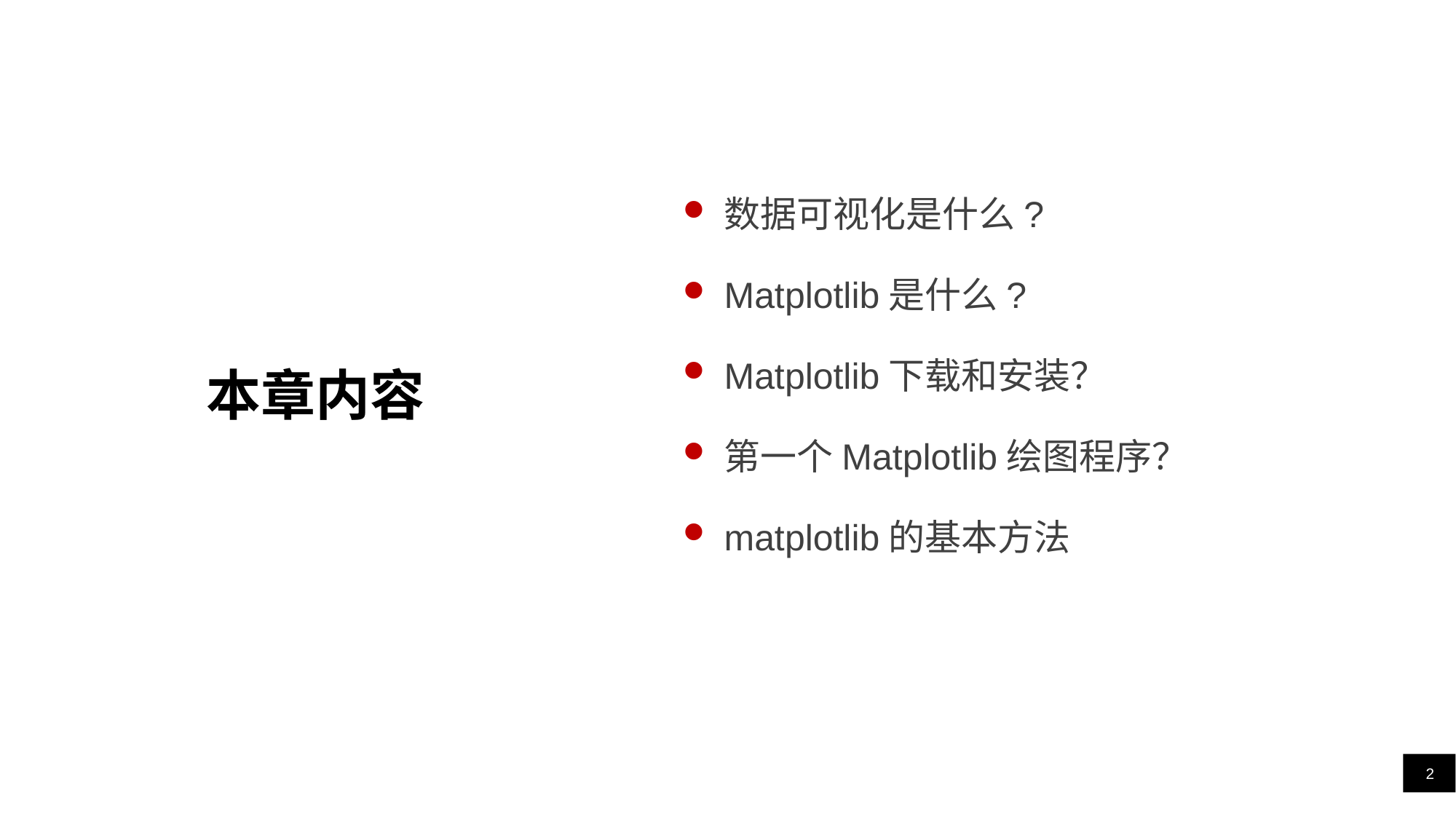

数据可视化是什么?
Matplotlib是什么?
Matplotlib下载和安装？
第一个Matplotlib绘图程序？
matplotlib的基本方法
# 本章内容